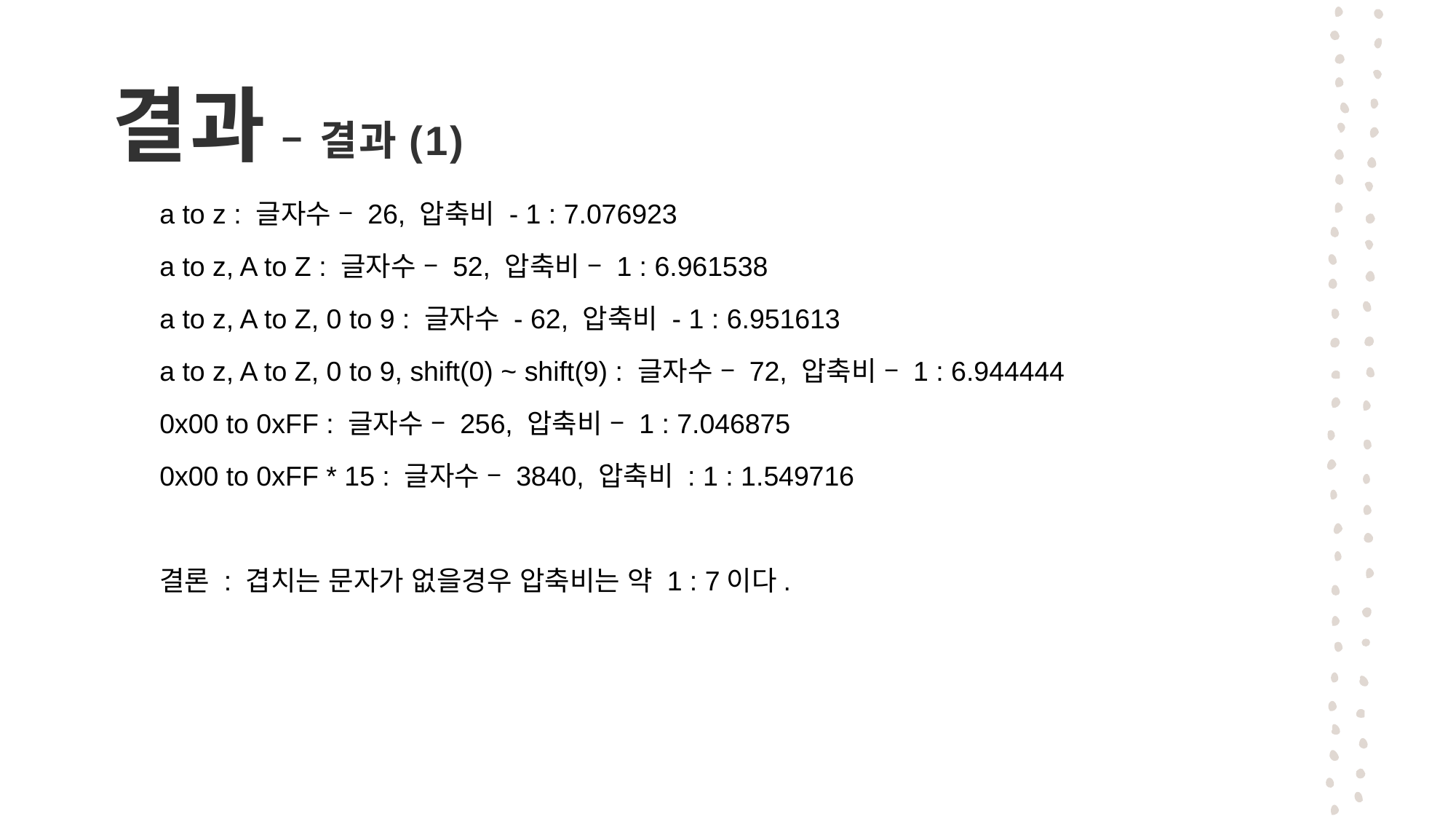

# 결과 – 결과(1)
a to z : 글자수 – 26, 압축비 - 1 : 7.076923
a to z, A to Z : 글자수 – 52, 압축비 – 1 : 6.961538
a to z, A to Z, 0 to 9 : 글자수 - 62, 압축비 - 1 : 6.951613
a to z, A to Z, 0 to 9, shift(0) ~ shift(9) : 글자수 – 72, 압축비 – 1 : 6.944444
0x00 to 0xFF : 글자수 – 256, 압축비 – 1 : 7.046875
0x00 to 0xFF * 15 : 글자수 – 3840, 압축비 : 1 : 1.549716

결론 : 겹치는 문자가 없을경우 압축비는 약 1 : 7이다.